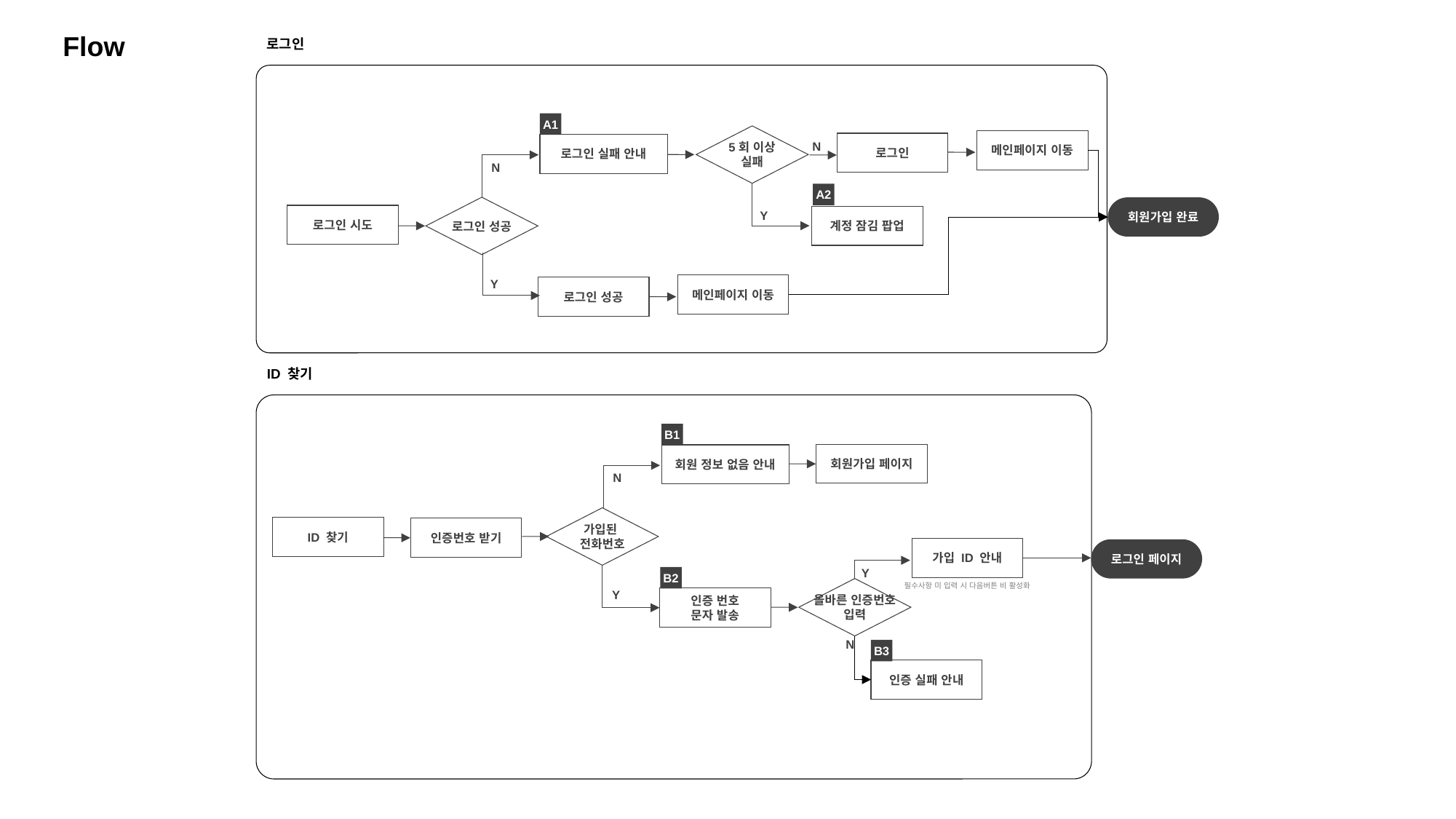

Flow
로그인

A1
5회 이상
실패
메인페이지 이동
N
로그인
로그인 실패 안내
N
A2
로그인 성공
회원가입 완료
Y
로그인 시도
계정 잠김 팝업
Y
메인페이지 이동
로그인 성공
ID 찾기

B1
회원가입 페이지
회원 정보 없음 안내
N
가입된
전화번호
ID 찾기
인증번호 받기
가입 ID 안내
로그인 페이지
Y
B2
올바른 인증번호
입력
필수사항 미 입력 시 다음버튼 비 활성화
Y
인증 번호
문자 발송
N
B3
인증 실패 안내